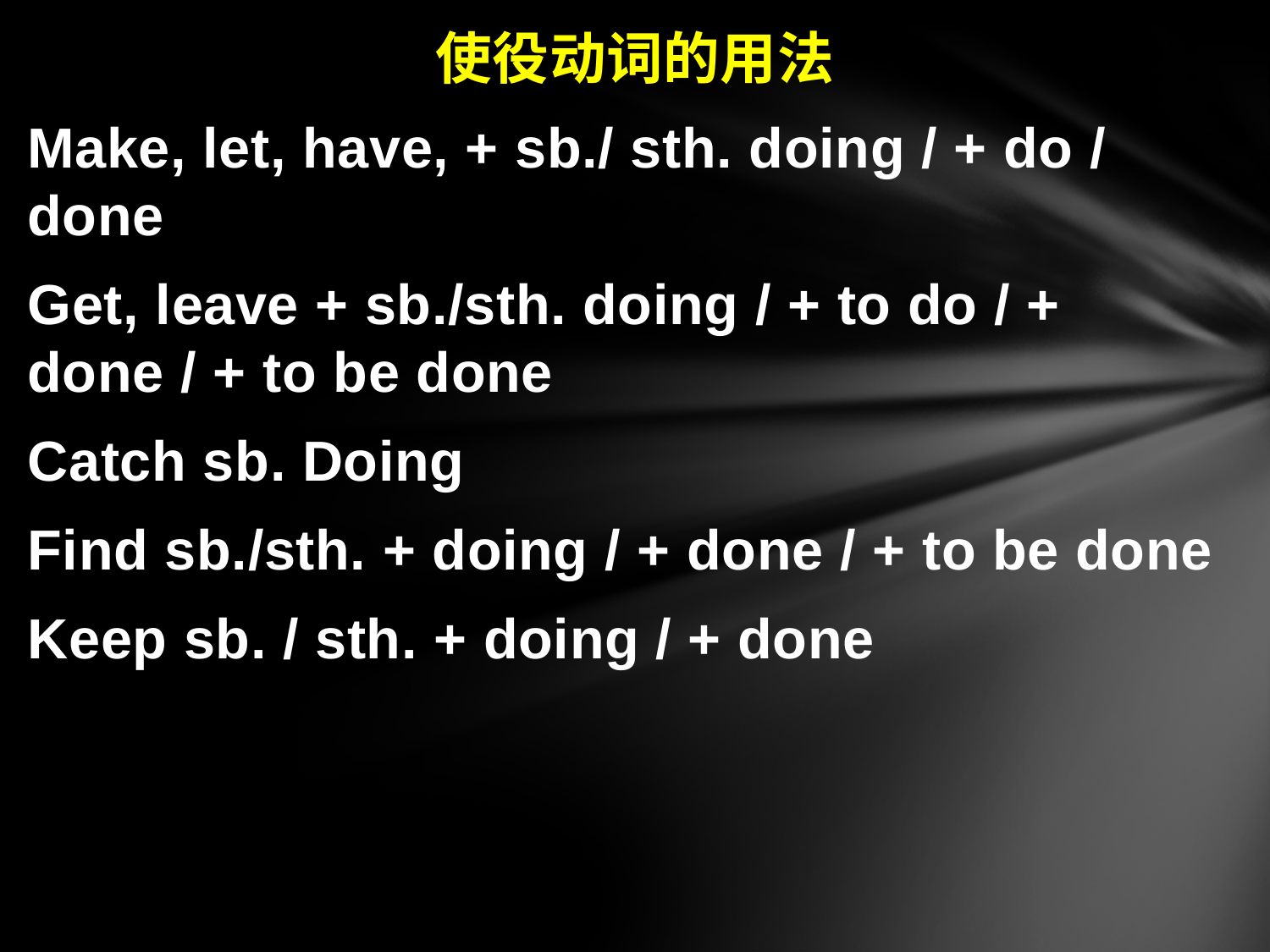

使役动词的用法
Make, let, have, + sb./ sth. doing / + do / done
Get, leave + sb./sth. doing / + to do / + done / + to be done
Catch sb. Doing
Find sb./sth. + doing / + done / + to be done
Keep sb. / sth. + doing / + done